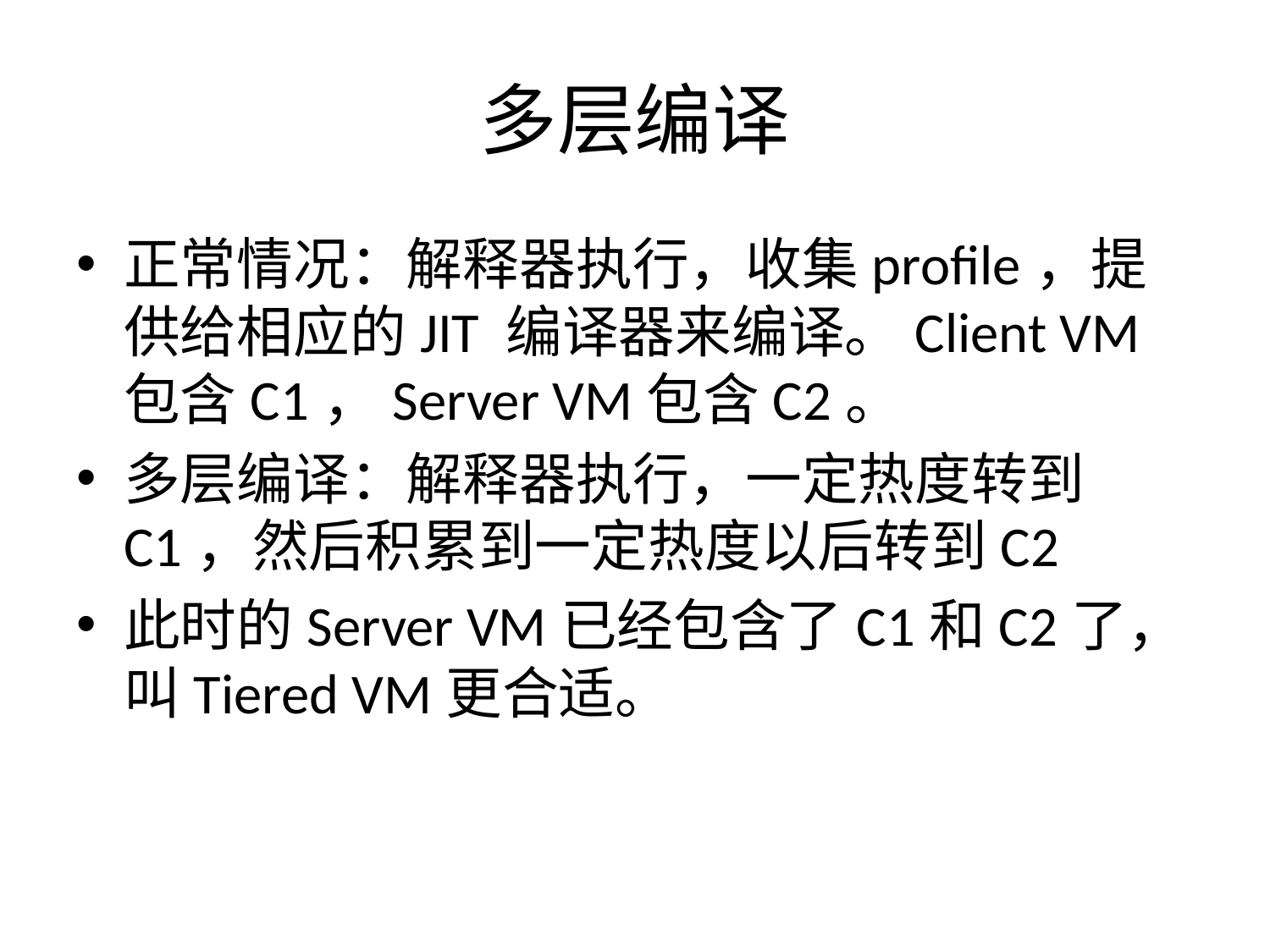

# 多层编译
正常情况：解释器执行，收集profile，提供给相应的JIT 编译器来编译。Client VM包含C1，Server VM包含C2。
多层编译：解释器执行，一定热度转到C1，然后积累到一定热度以后转到C2
此时的Server VM已经包含了C1和C2了，叫Tiered VM更合适。